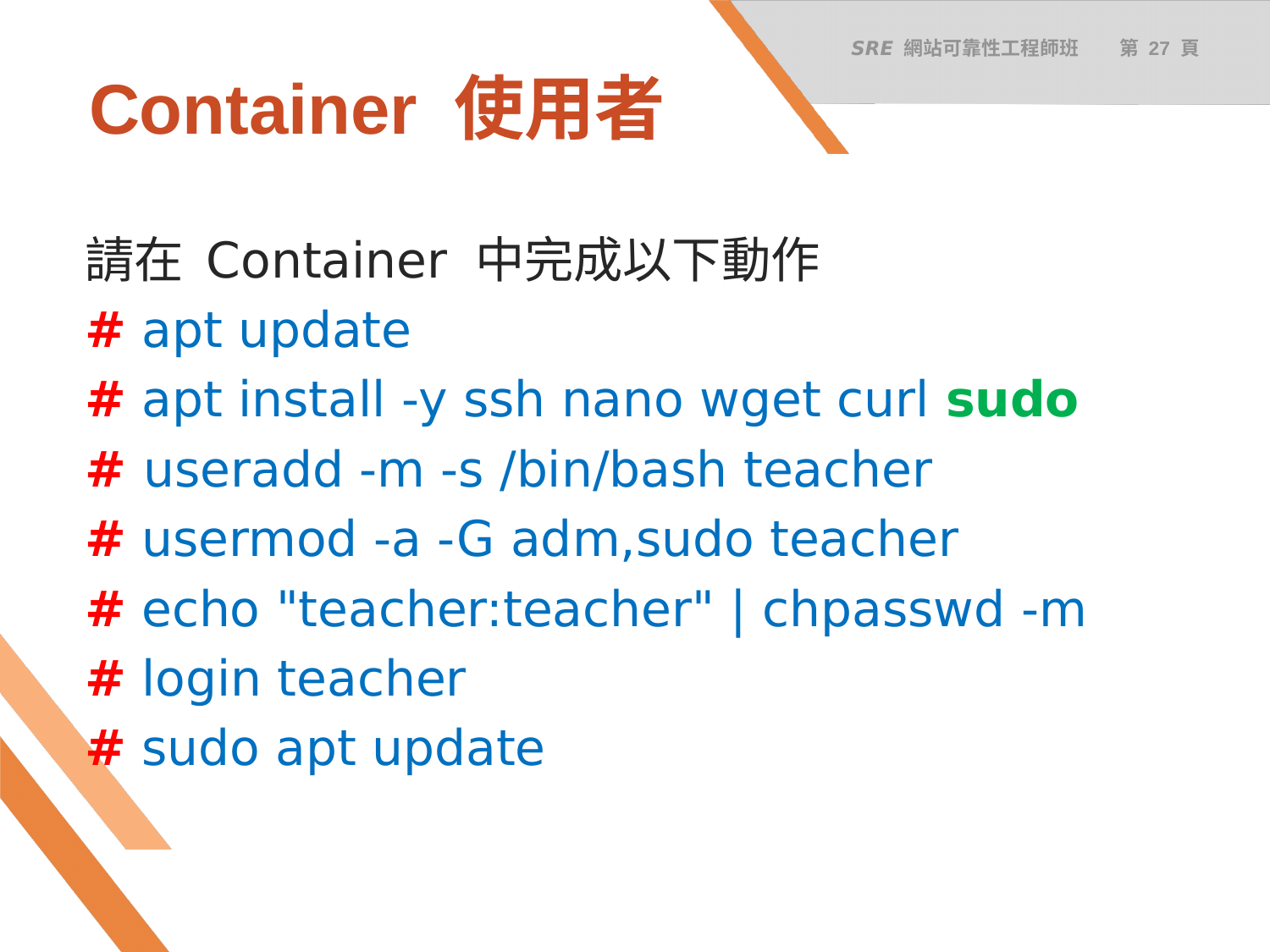

SRE 網站可靠性工程師班
第 27 頁
# Container 使用者
請在 Container 中完成以下動作
# apt update
# apt install -y ssh nano wget curl sudo
# useradd -m -s /bin/bash teacher
# usermod -a -G adm,sudo teacher
# echo "teacher:teacher" | chpasswd -m
# login teacher
# sudo apt update